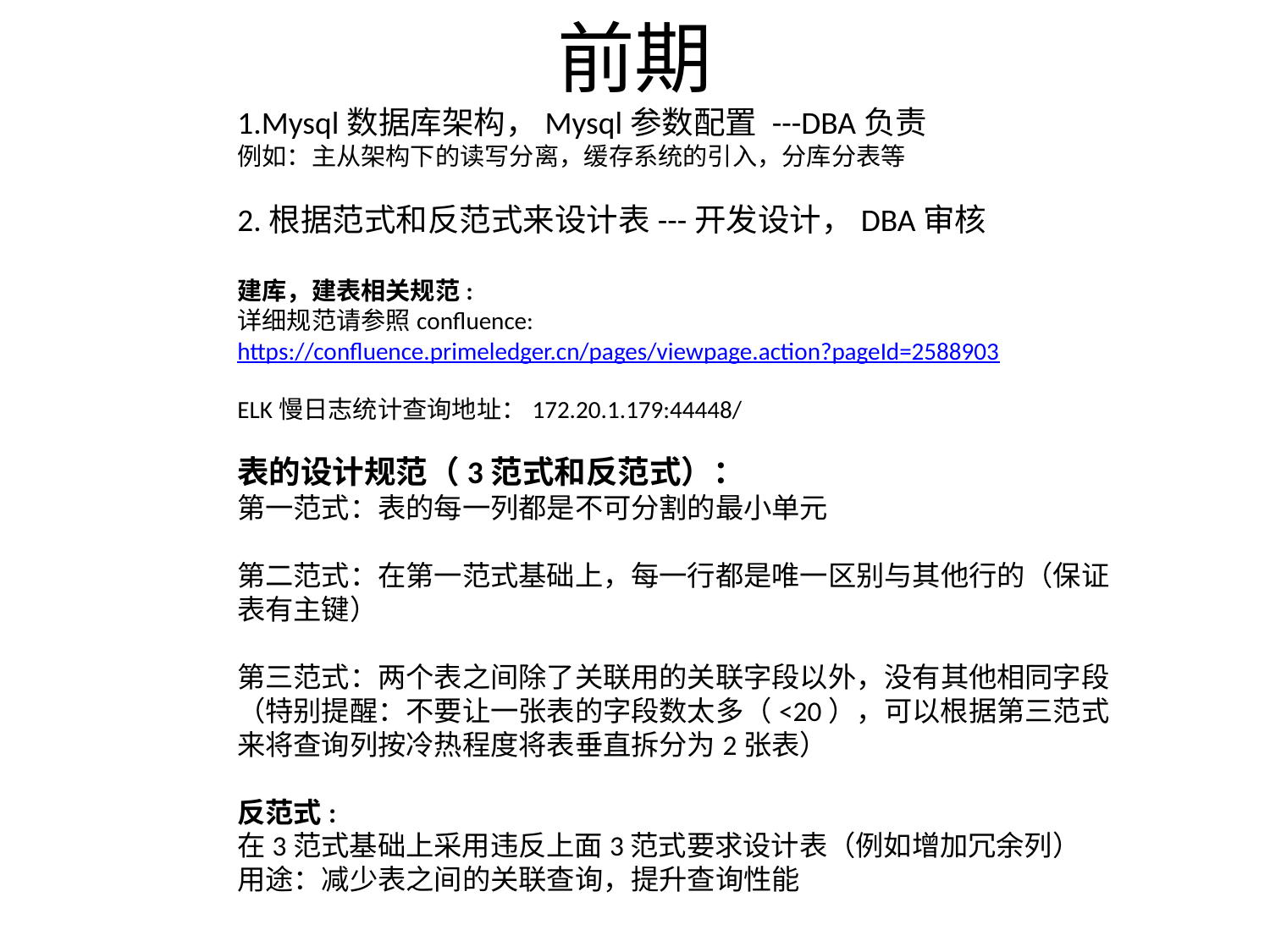

# 前期
1.Mysql数据库架构，Mysql参数配置 ---DBA负责
例如：主从架构下的读写分离，缓存系统的引入，分库分表等

2.根据范式和反范式来设计表---开发设计，DBA审核

建库，建表相关规范:
详细规范请参照confluence:
https://confluence.primeledger.cn/pages/viewpage.action?pageId=2588903

ELK慢日志统计查询地址：172.20.1.179:44448/
表的设计规范（3范式和反范式）：
第一范式：表的每一列都是不可分割的最小单元

第二范式：在第一范式基础上，每一行都是唯一区别与其他行的（保证表有主键）

第三范式：两个表之间除了关联用的关联字段以外，没有其他相同字段（特别提醒：不要让一张表的字段数太多（<20），可以根据第三范式来将查询列按冷热程度将表垂直拆分为2张表）

反范式:
在3范式基础上采用违反上面3范式要求设计表（例如增加冗余列）
用途：减少表之间的关联查询，提升查询性能